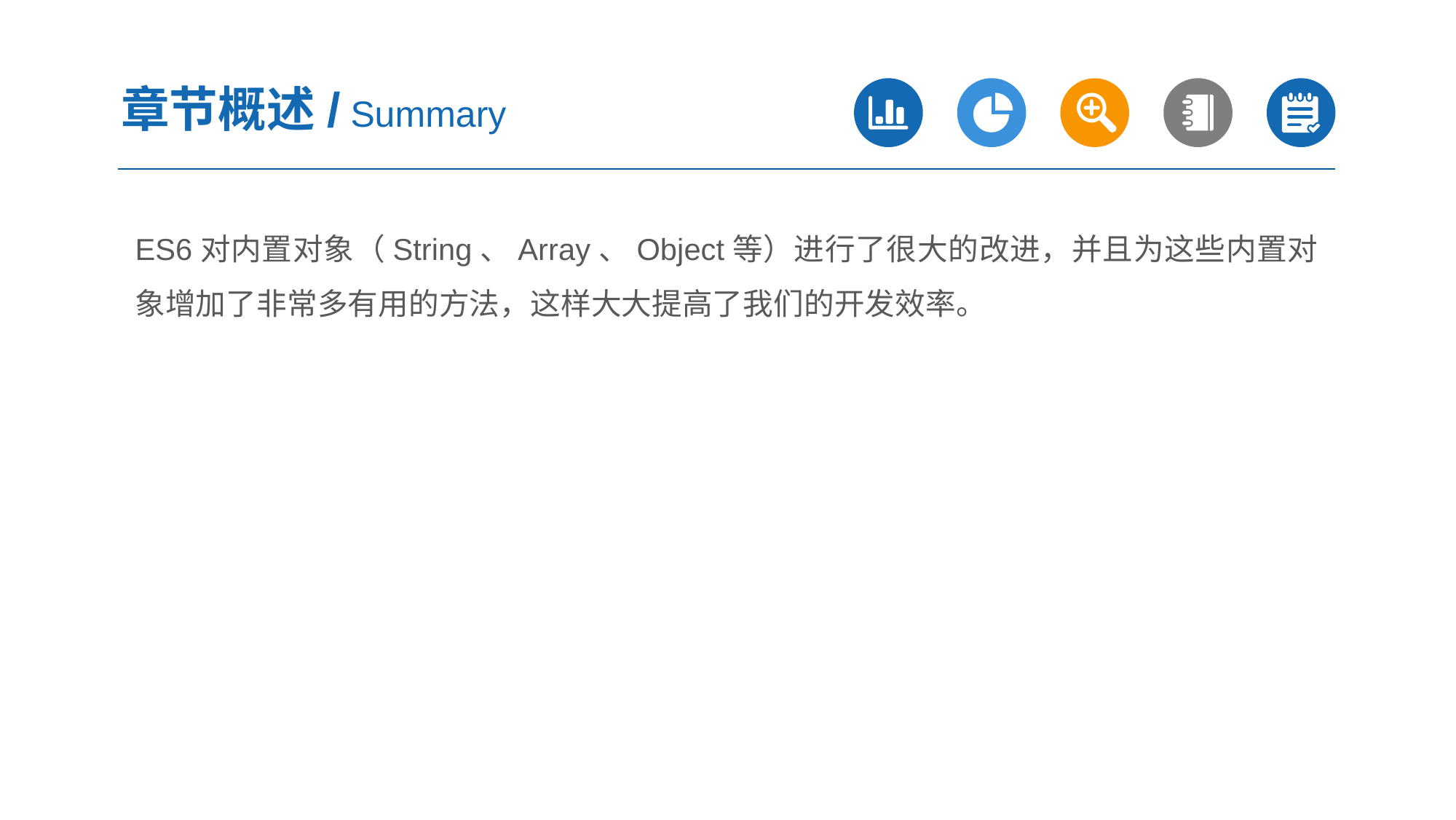

章节概述/ Summary
ES6对内置对象（String、Array、Object等）进行了很大的改进，并且为这些内置对象增加了非常多有用的方法，这样大大提高了我们的开发效率。